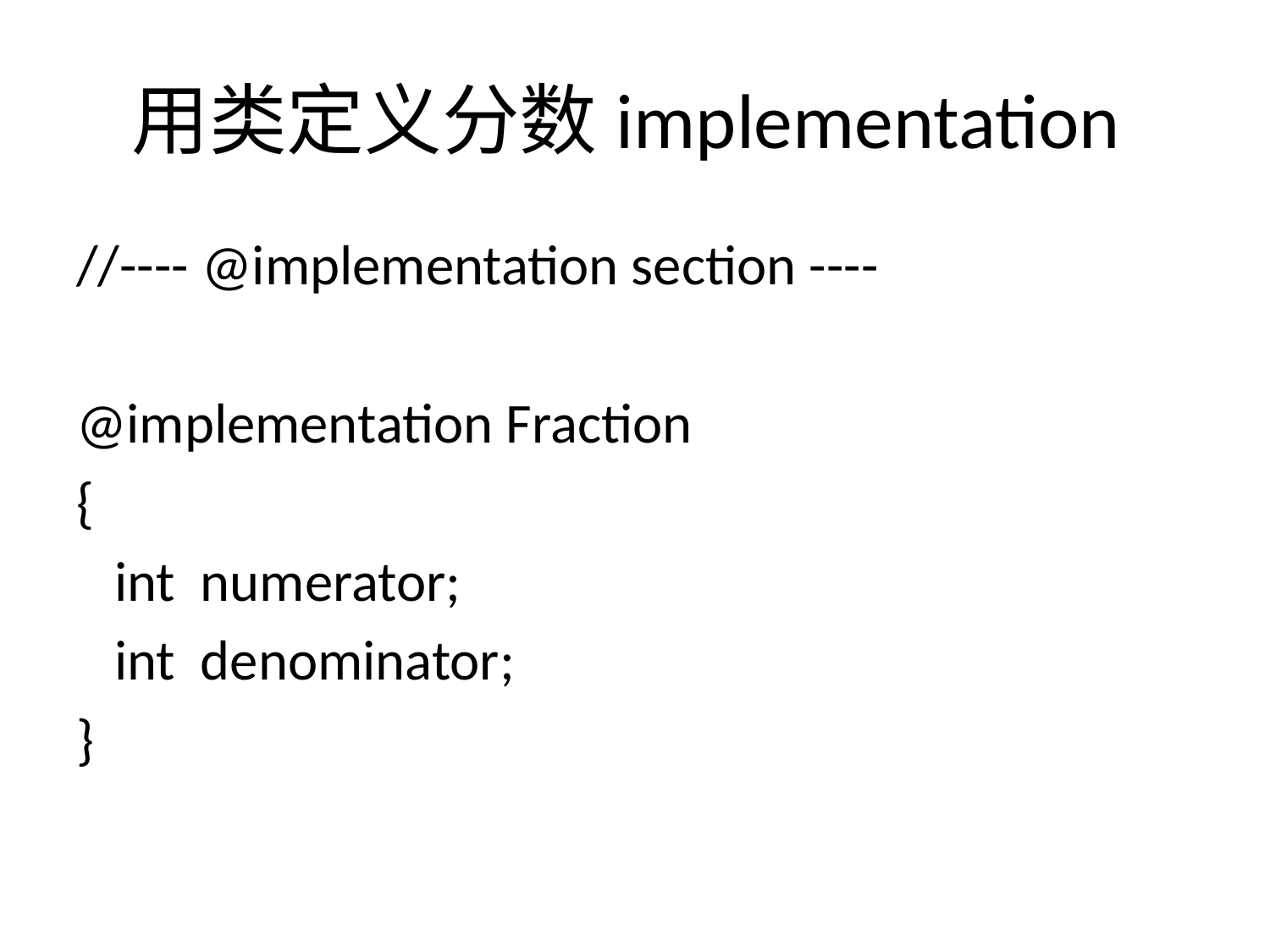

# 用类定义分数implementation
//---- @implementation section ----

@implementation Fraction
{
   int  numerator;
   int  denominator;
}